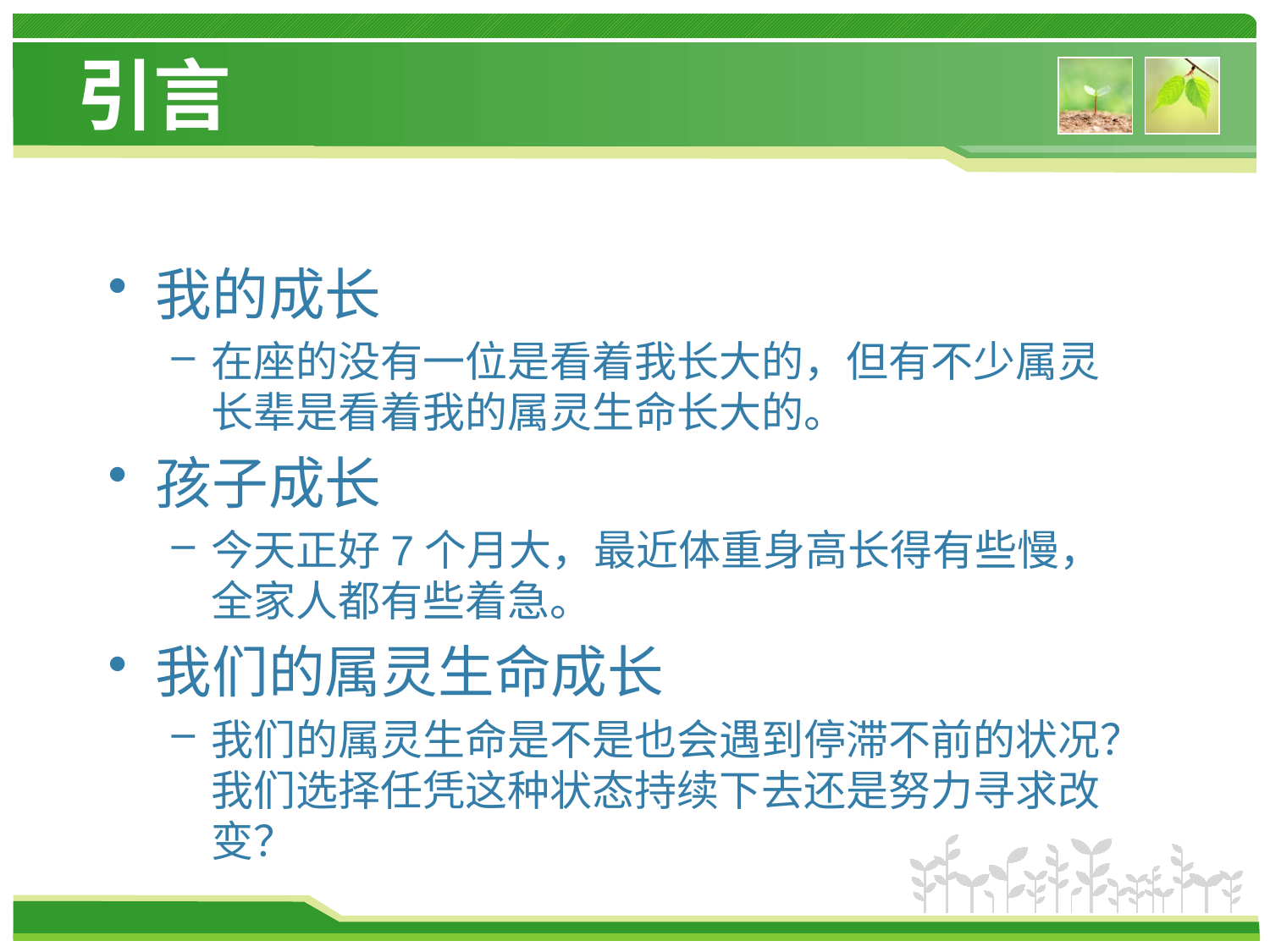

# 引言
我的成长
在座的没有一位是看着我长大的，但有不少属灵长辈是看着我的属灵生命长大的。
孩子成长
今天正好7个月大，最近体重身高长得有些慢，全家人都有些着急。
我们的属灵生命成长
我们的属灵生命是不是也会遇到停滞不前的状况？我们选择任凭这种状态持续下去还是努力寻求改变？